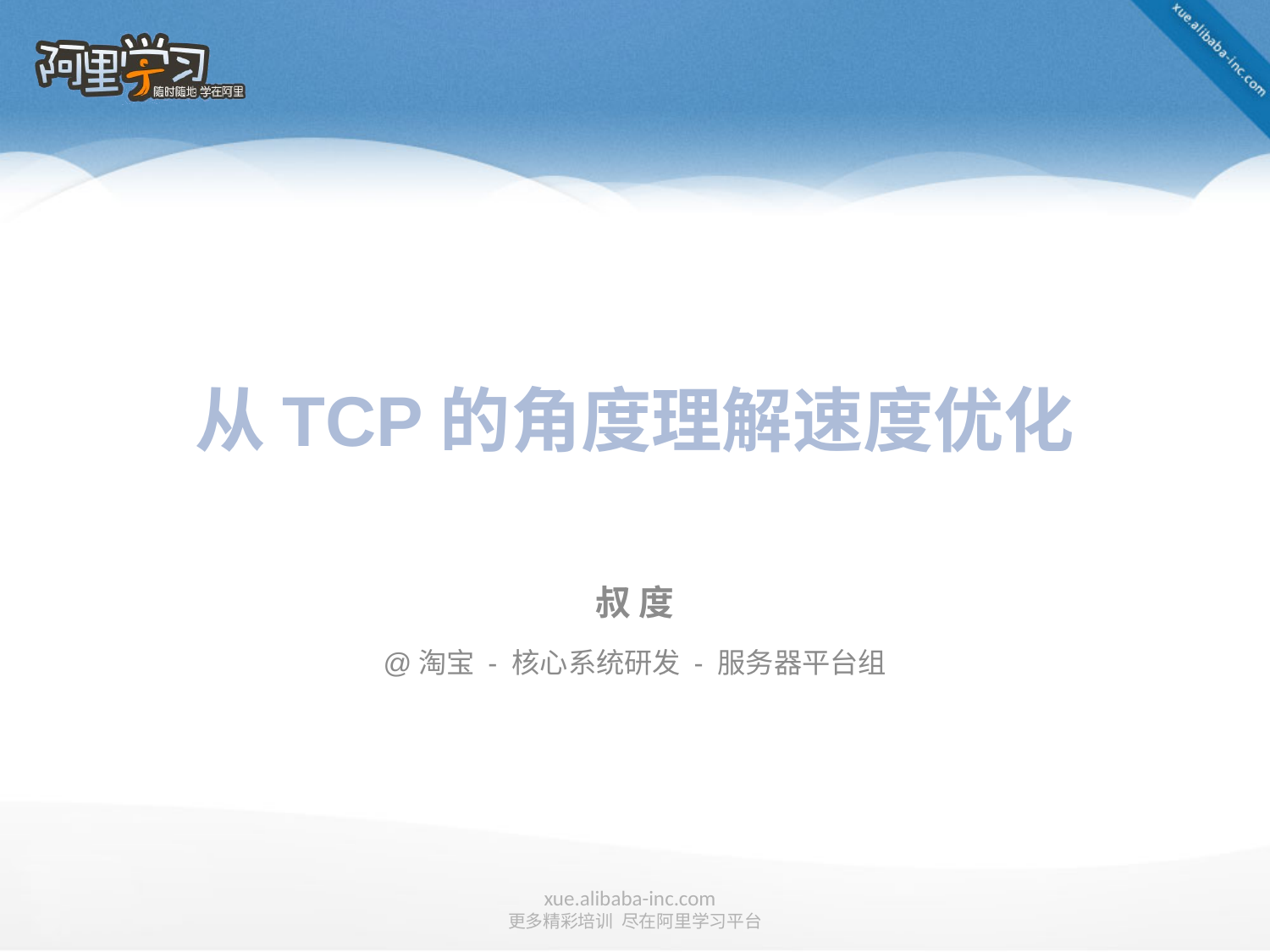

# 从TCP的角度理解速度优化
叔 度
@淘宝 - 核心系统研发 - 服务器平台组
xue.alibaba-inc.com
更多精彩培训  尽在阿里学习平台